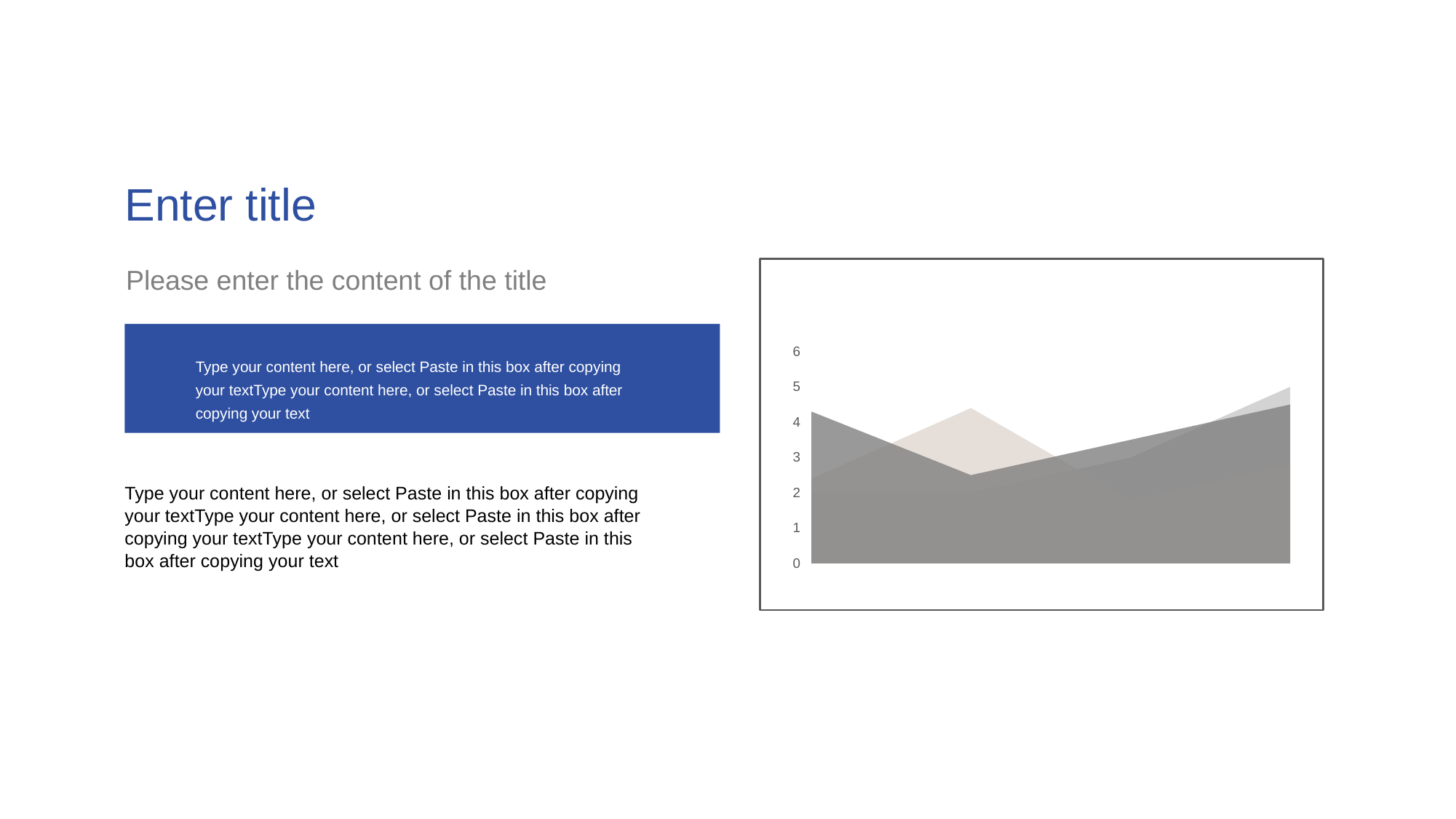

Enter title
Please enter the content of the title

### Chart

| Category | 系列 1 | 系列 2 | 系列 3 |
|---|---|---|---|
| 类别1 | 4.3 | 2.4 | 2.0 |
| 类别2 | 2.5 | 4.4 | 2.0 |
| 类别3 | 3.5 | 1.8 | 3.0 |
| 类别4 | 4.5 | 2.8 | 5.0 |
Type your content here, or select Paste in this box after copying your textType your content here, or select Paste in this box after copying your text
Type your content here, or select Paste in this box after copying your textType your content here, or select Paste in this box after copying your textType your content here, or select Paste in this box after copying your text